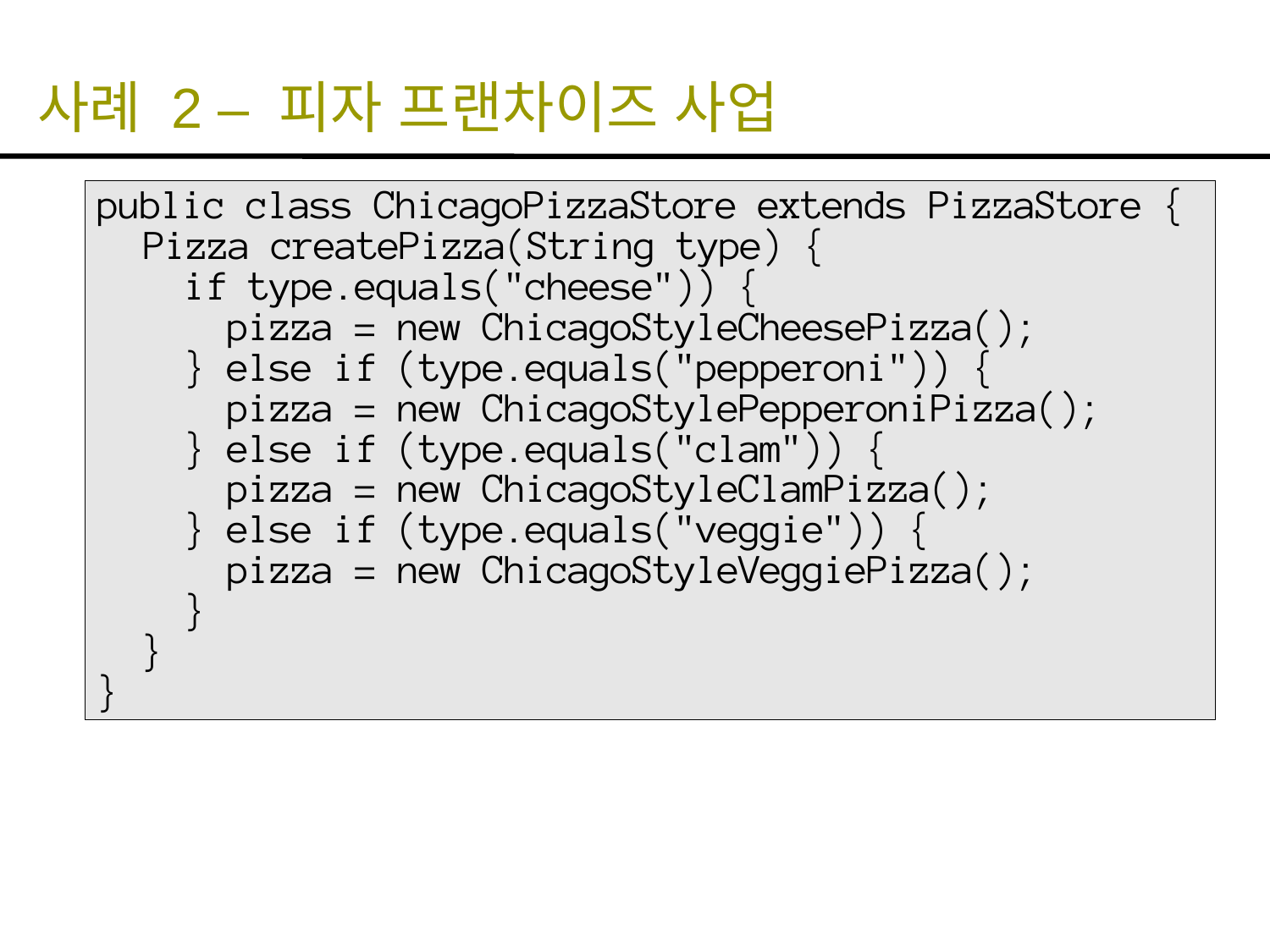

# 사례 2 – 피자 프랜차이즈 사업

public class ChicagoPizzaStore extends PizzaStore {
  Pizza createPizza(String type) {
    if type.equals("cheese")) {
      pizza = new ChicagoStyleCheesePizza();
    } else if (type.equals("pepperoni")) {
      pizza = new ChicagoStylePepperoniPizza();
    } else if (type.equals("clam")) {
      pizza = new ChicagoStyleClamPizza();
    } else if (type.equals("veggie")) {
      pizza = new ChicagoStyleVeggiePizza();
    }
  }
}